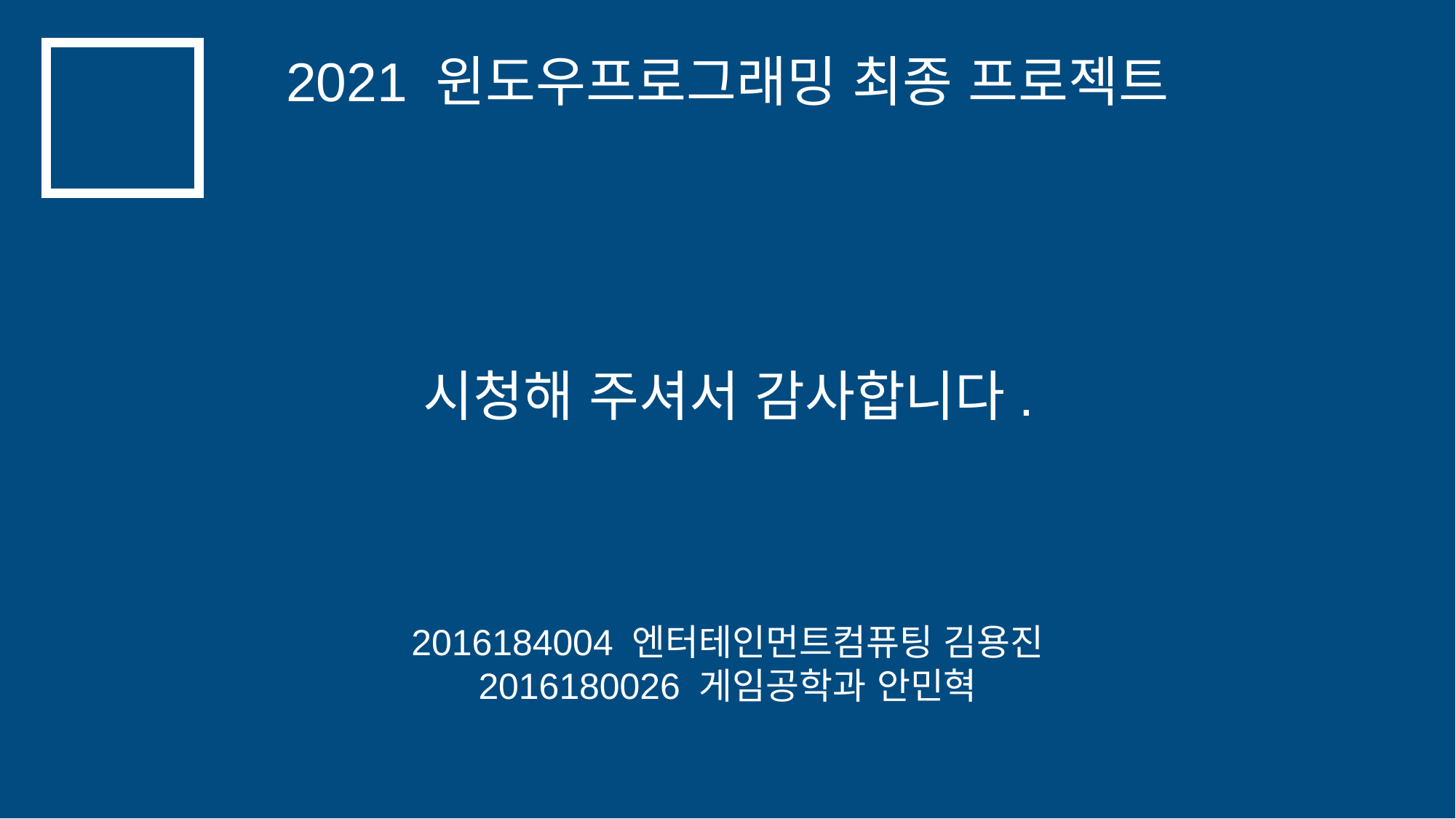

시청해 주셔서 감사합니다.
2021 윈도우프로그래밍 최종 프로젝트

2016184004 엔터테인먼트컴퓨팅 김용진
2016180026 게임공학과 안민혁